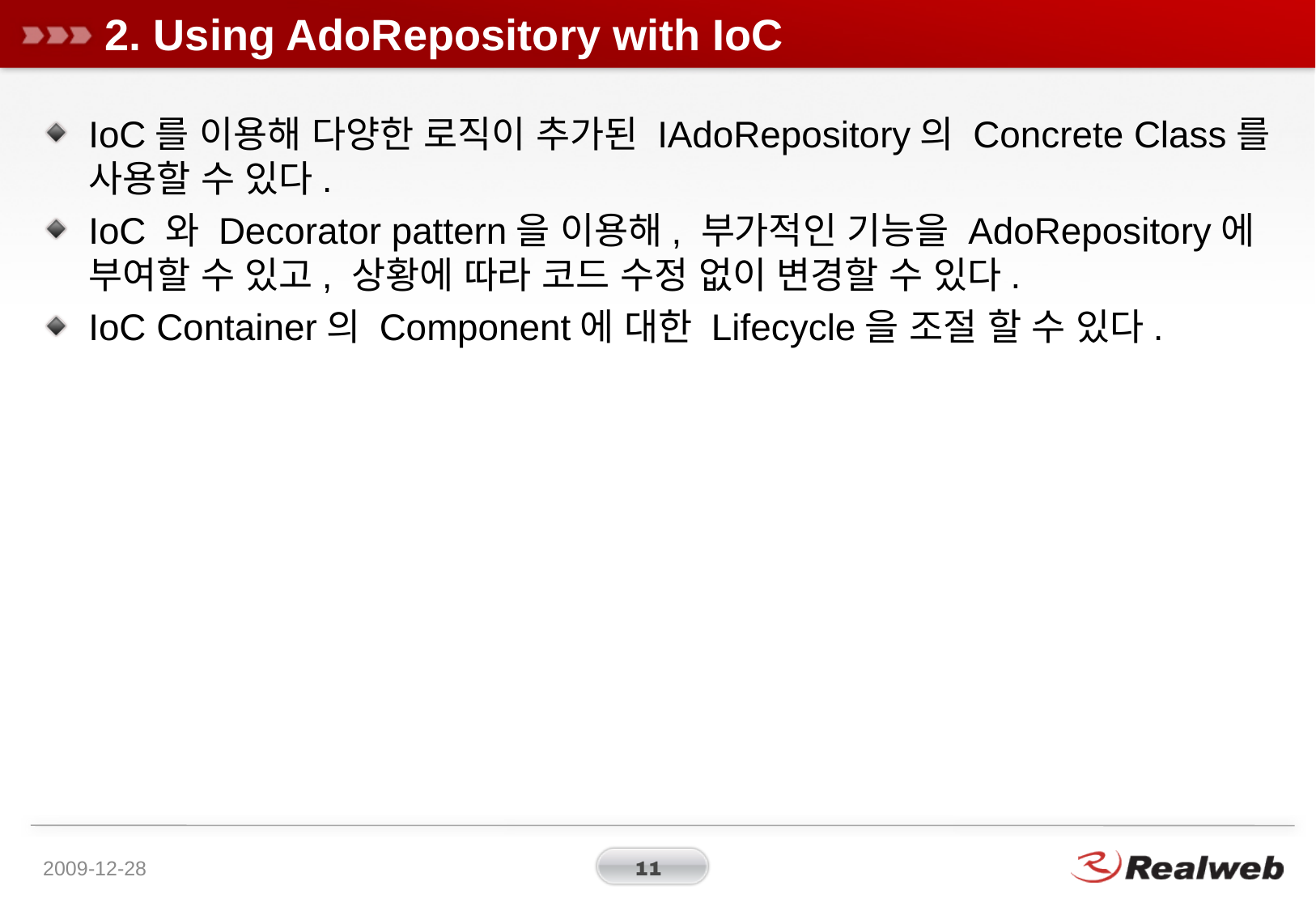

# 2. Using AdoRepository with IoC
IoC를 이용해 다양한 로직이 추가된 IAdoRepository의 Concrete Class를 사용할 수 있다.
IoC 와 Decorator pattern을 이용해, 부가적인 기능을 AdoRepository에 부여할 수 있고, 상황에 따라 코드 수정 없이 변경할 수 있다.
IoC Container의 Component에 대한 Lifecycle을 조절 할 수 있다.

2009-12-28
11